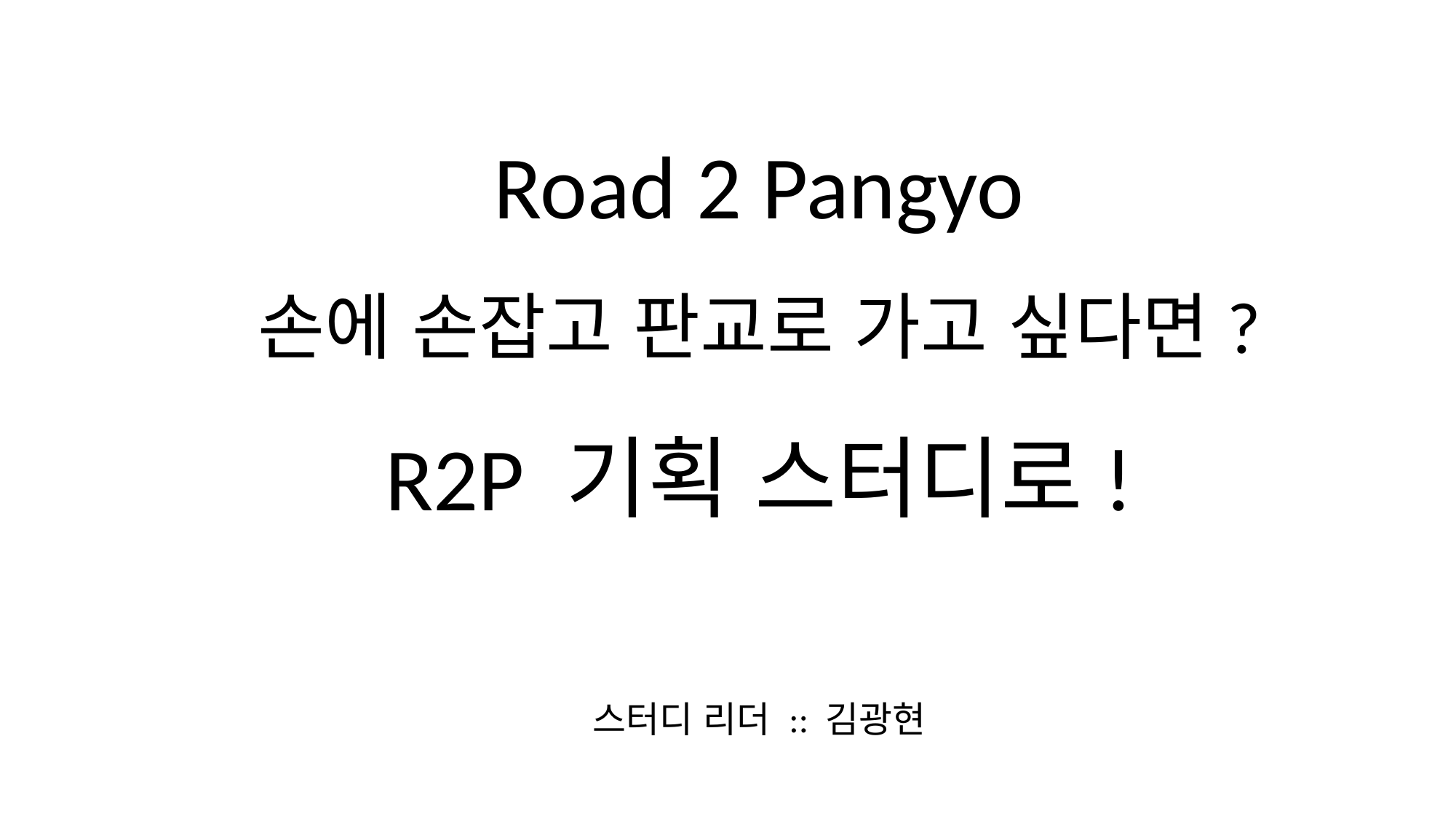

# Road 2 Pangyo 손에 손잡고 판교로 가고 싶다면? R2P 기획 스터디로!
스터디 리더 :: 김광현